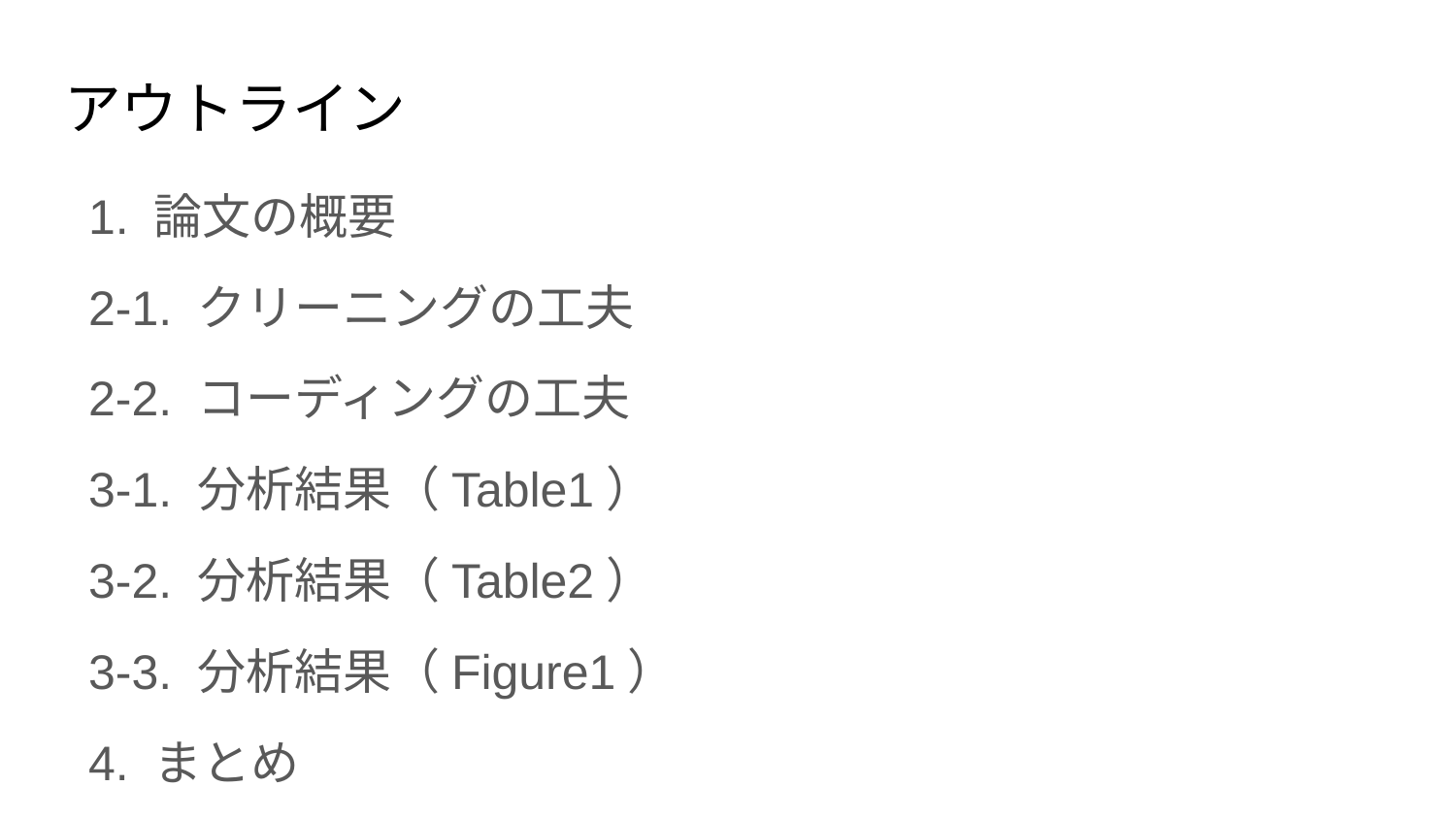

# アウトライン
1. 論文の概要
2-1. クリーニングの工夫
2-2. コーディングの工夫
3-1. 分析結果（Table1）
3-2. 分析結果（Table2）
3-3. 分析結果（Figure1）
4. まとめ